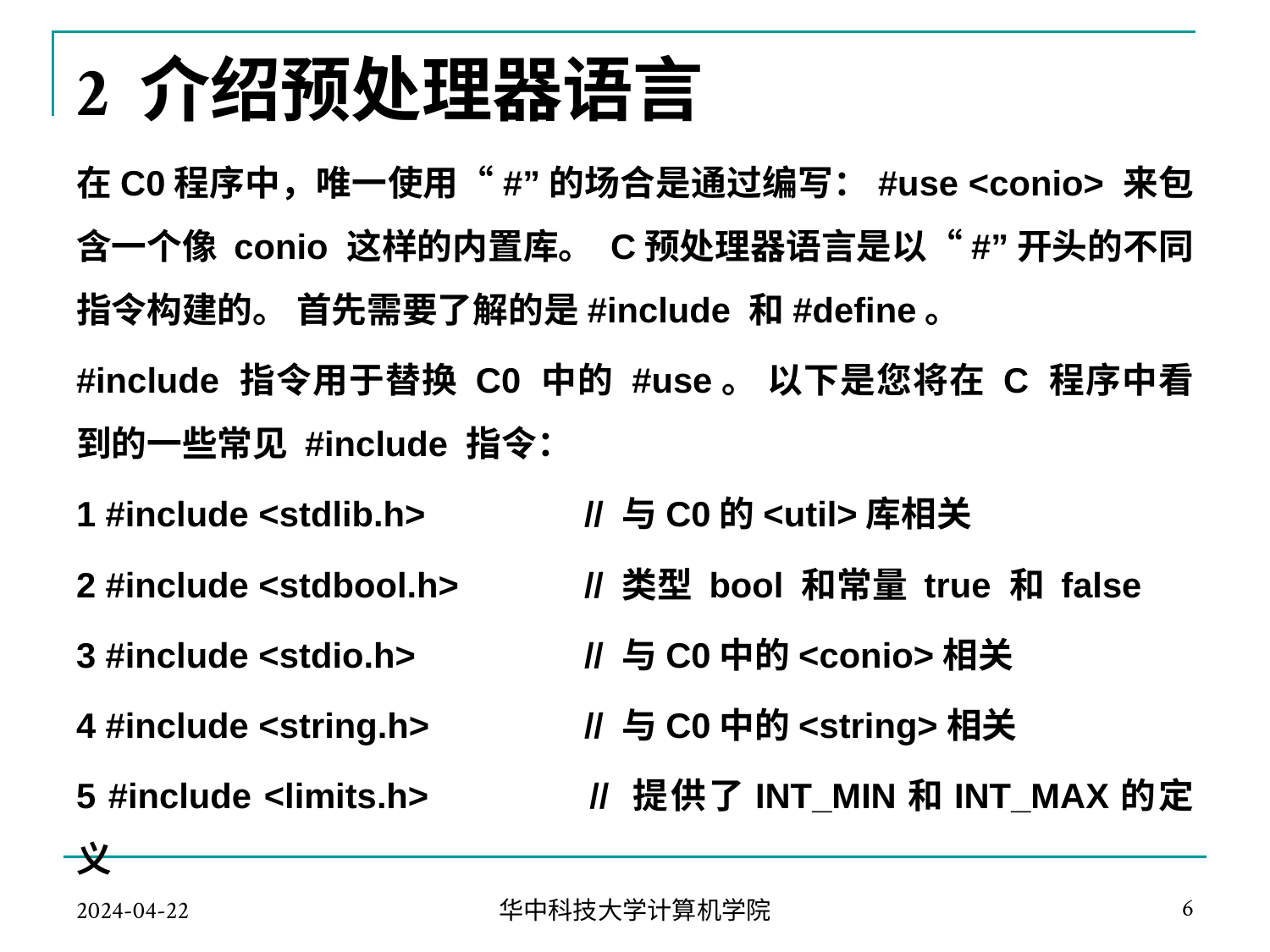

# 2 介绍预处理器语言
在C0程序中，唯一使用“#”的场合是通过编写：#use <conio> 来包含一个像 conio 这样的内置库。 C预处理器语言是以“#”开头的不同指令构建的。 首先需要了解的是#include 和#define。
#include 指令用于替换 C0 中的 #use。 以下是您将在 C 程序中看到的一些常见 #include 指令：
1 #include <stdlib.h>		// 与C0的<util>库相关
2 #include <stdbool.h>	// 类型 bool 和常量 true 和 false
3 #include <stdio.h>		// 与C0中的<conio>相关
4 #include <string.h>		// 与C0中的<string>相关
5 #include <limits.h>		// 提供了INT_MIN和INT_MAX的定义
2024-04-22
6
华中科技大学计算机学院